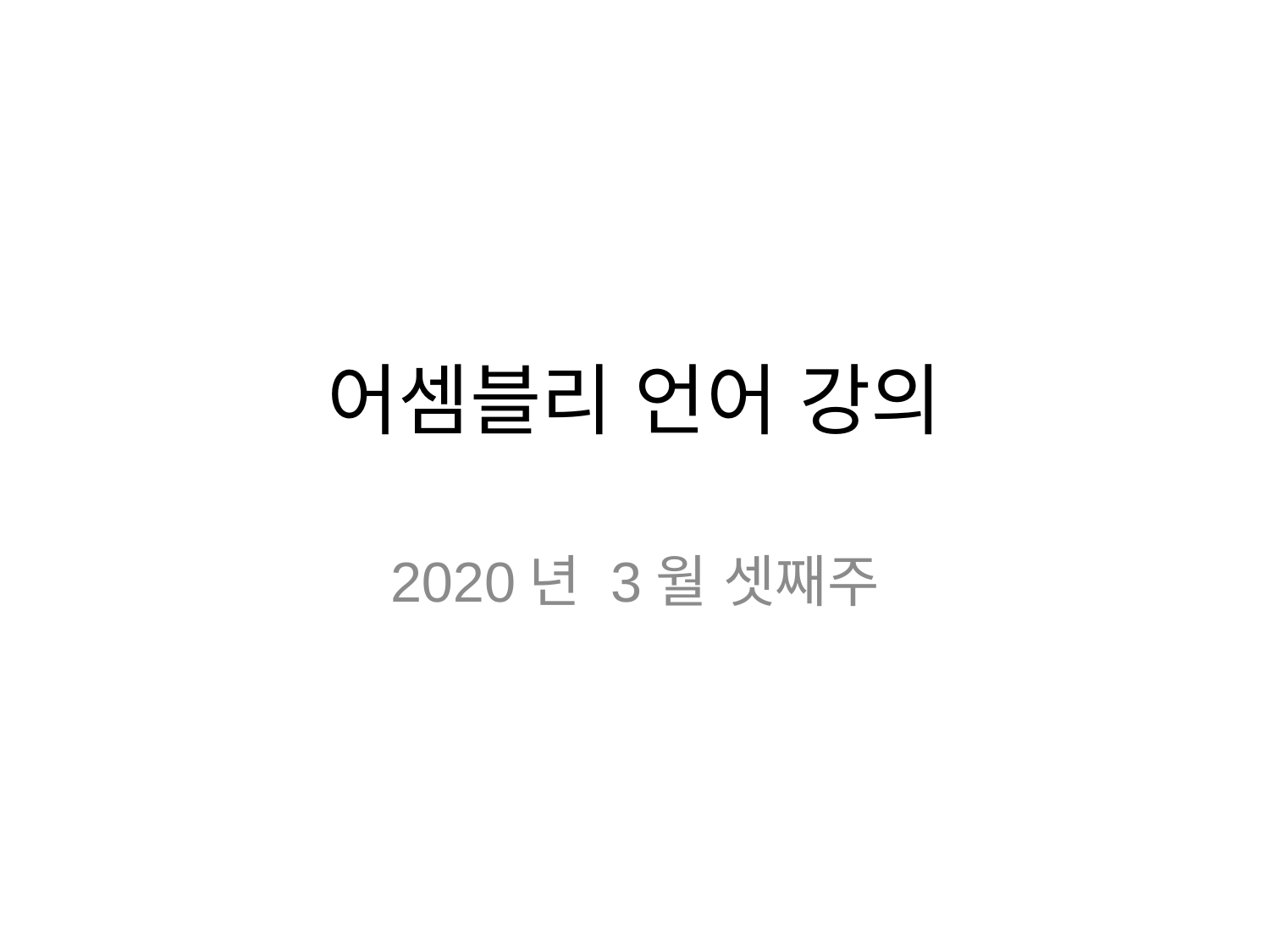

# 어셈블리 언어 강의
2020년 3월 셋째주